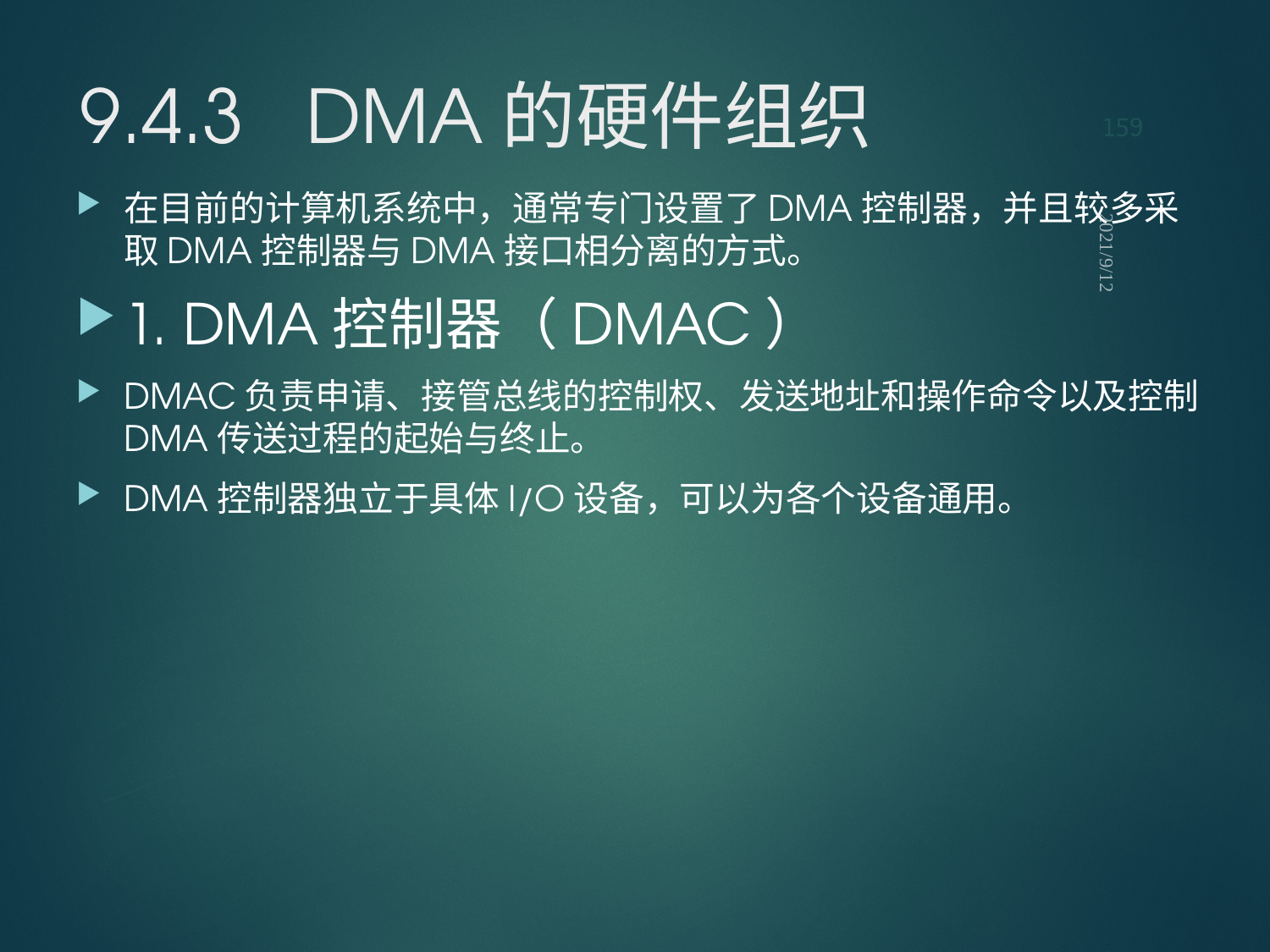

159
# 9.4.3   DMA的硬件组织
在目前的计算机系统中，通常专门设置了DMA控制器，并且较多采取DMA控制器与DMA接口相分离的方式。
1. DMA控制器（DMAC）
DMAC负责申请、接管总线的控制权、发送地址和操作命令以及控制DMA传送过程的起始与终止。
DMA控制器独立于具体I/O设备，可以为各个设备通用。
2021/9/12